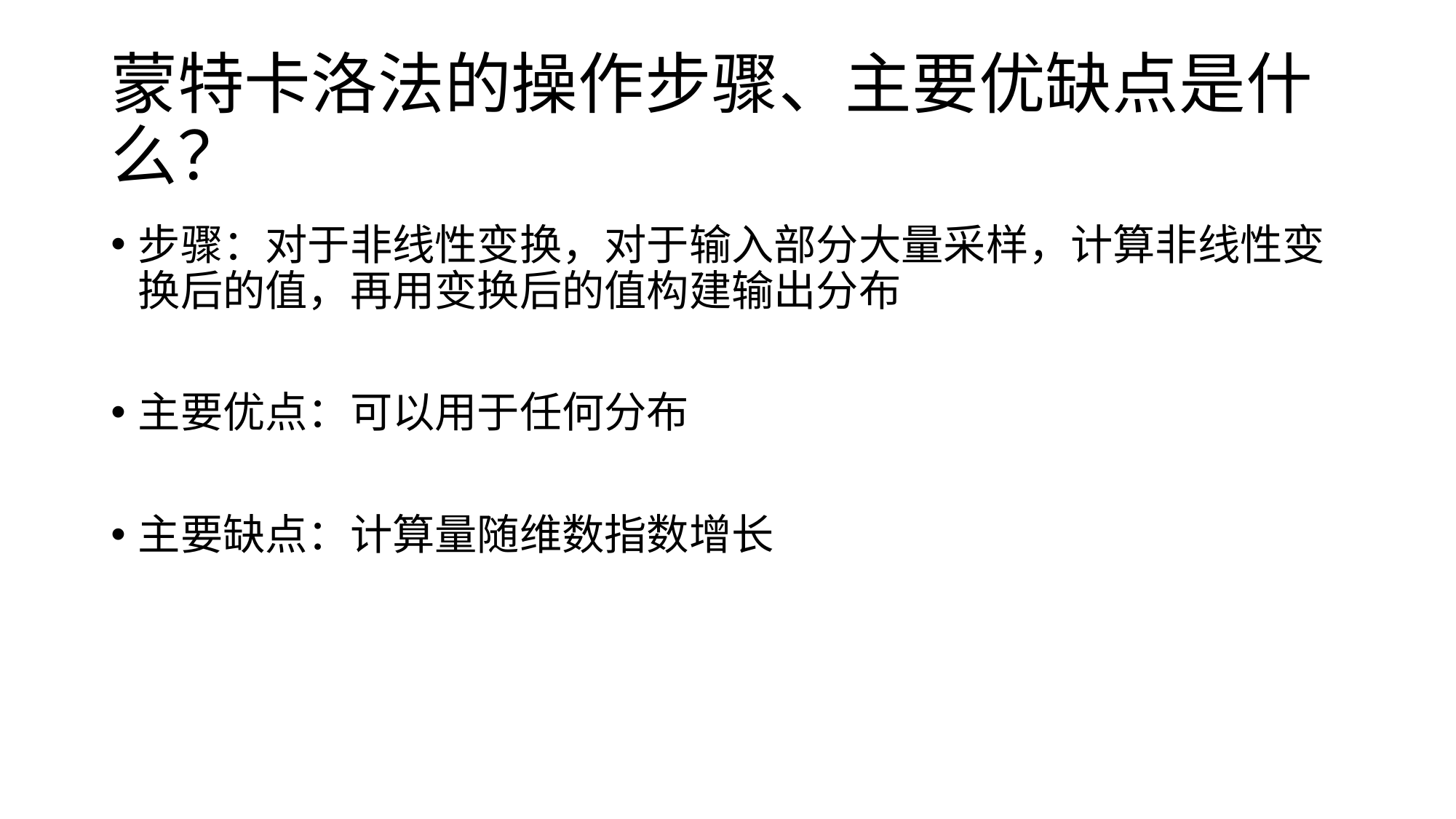

# 蒙特卡洛法的操作步骤、主要优缺点是什么？
步骤：对于非线性变换，对于输入部分大量采样，计算非线性变换后的值，再用变换后的值构建输出分布

主要优点：可以用于任何分布

主要缺点：计算量随维数指数增长